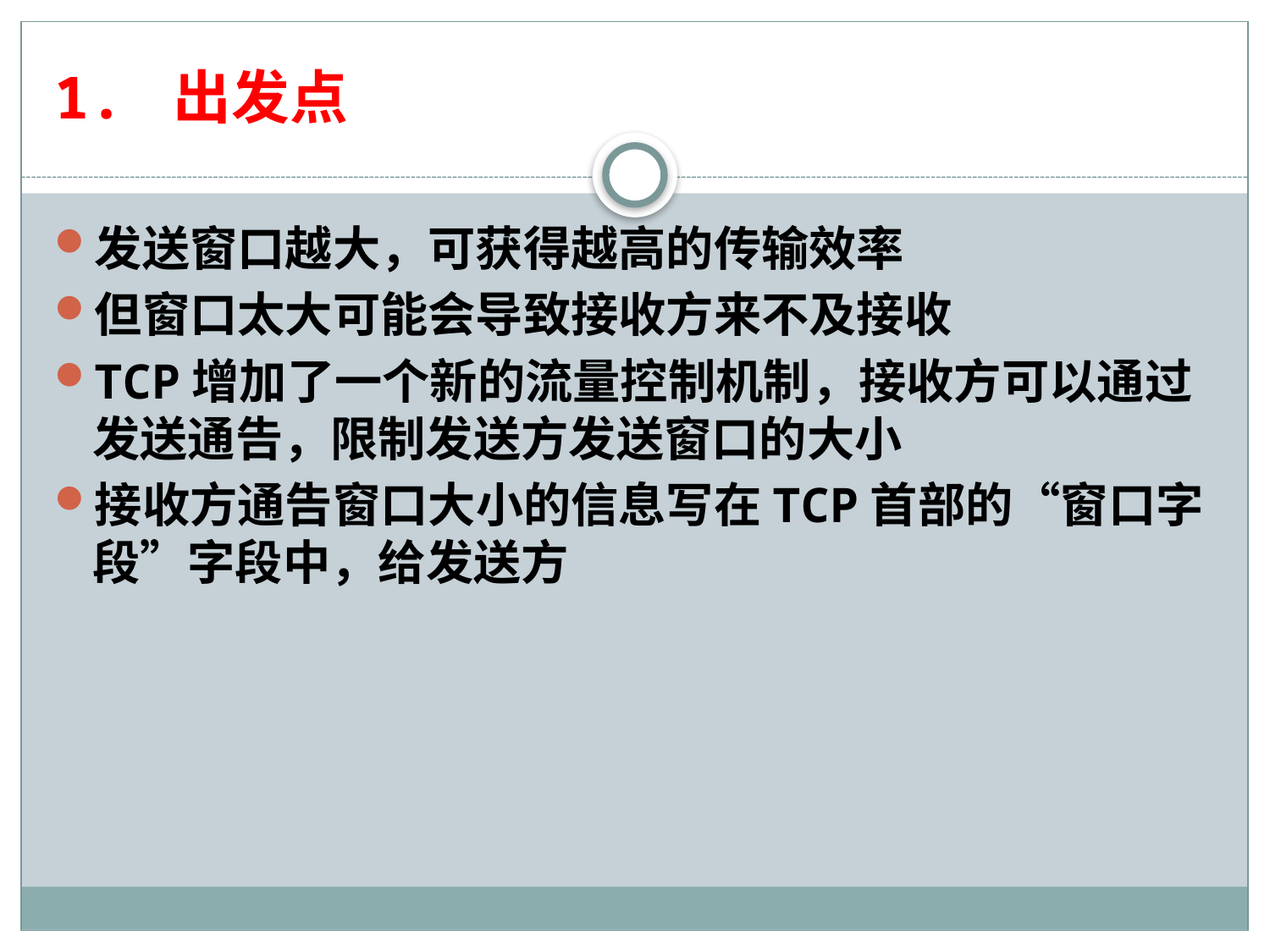

# 1. 出发点
发送窗口越大，可获得越高的传输效率
但窗口太大可能会导致接收方来不及接收
TCP增加了一个新的流量控制机制，接收方可以通过发送通告，限制发送方发送窗口的大小
接收方通告窗口大小的信息写在TCP首部的“窗口字段”字段中，给发送方